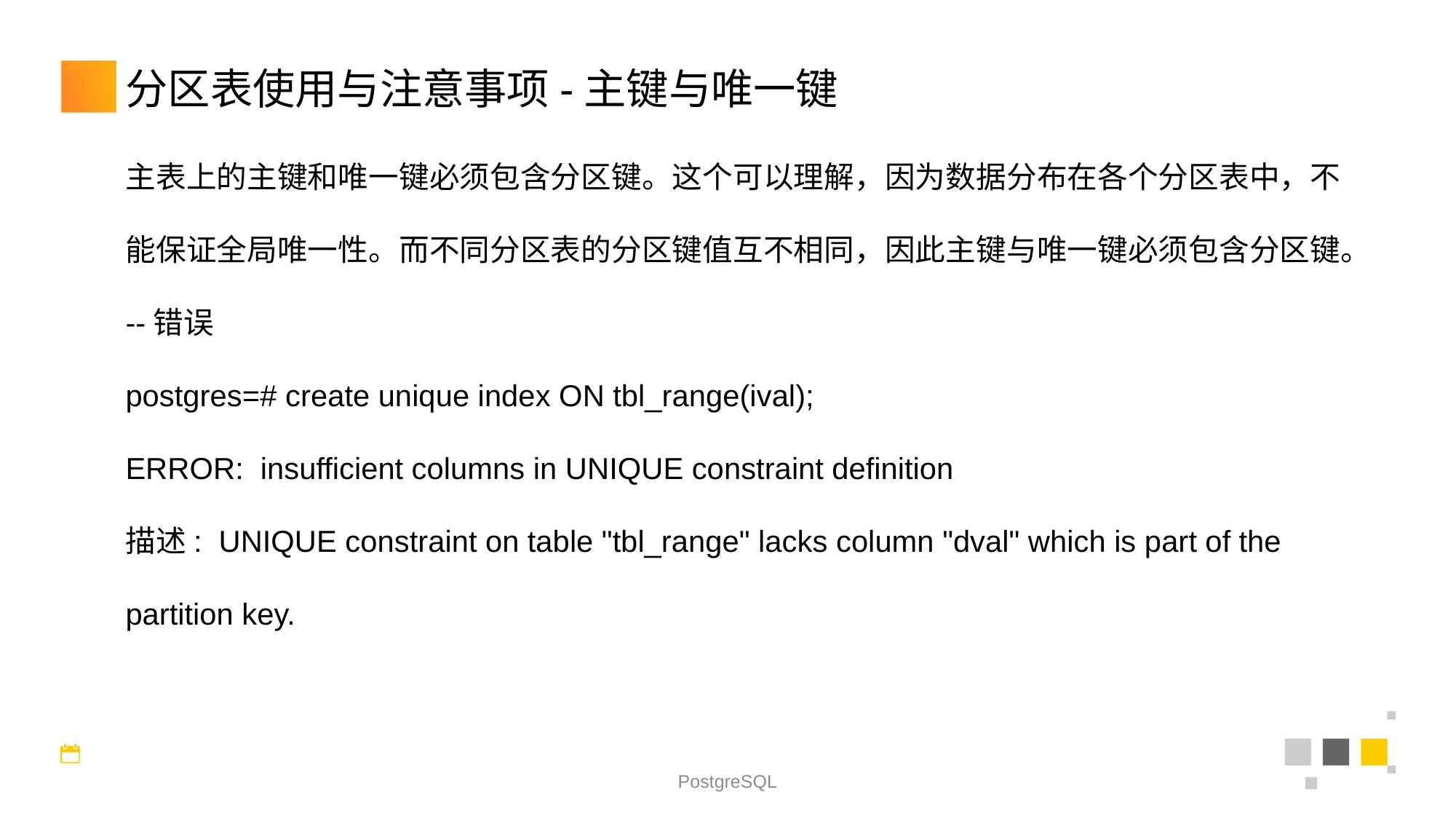

分区表使用与注意事项-主键与唯一键
主表上的主键和唯一键必须包含分区键。这个可以理解，因为数据分布在各个分区表中，不能保证全局唯一性。而不同分区表的分区键值互不相同，因此主键与唯一键必须包含分区键。
--错误
postgres=# create unique index ON tbl_range(ival);
ERROR:  insufficient columns in UNIQUE constraint definition
描述:  UNIQUE constraint on table "tbl_range" lacks column "dval" which is part of the partition key.

PostgreSQL
18